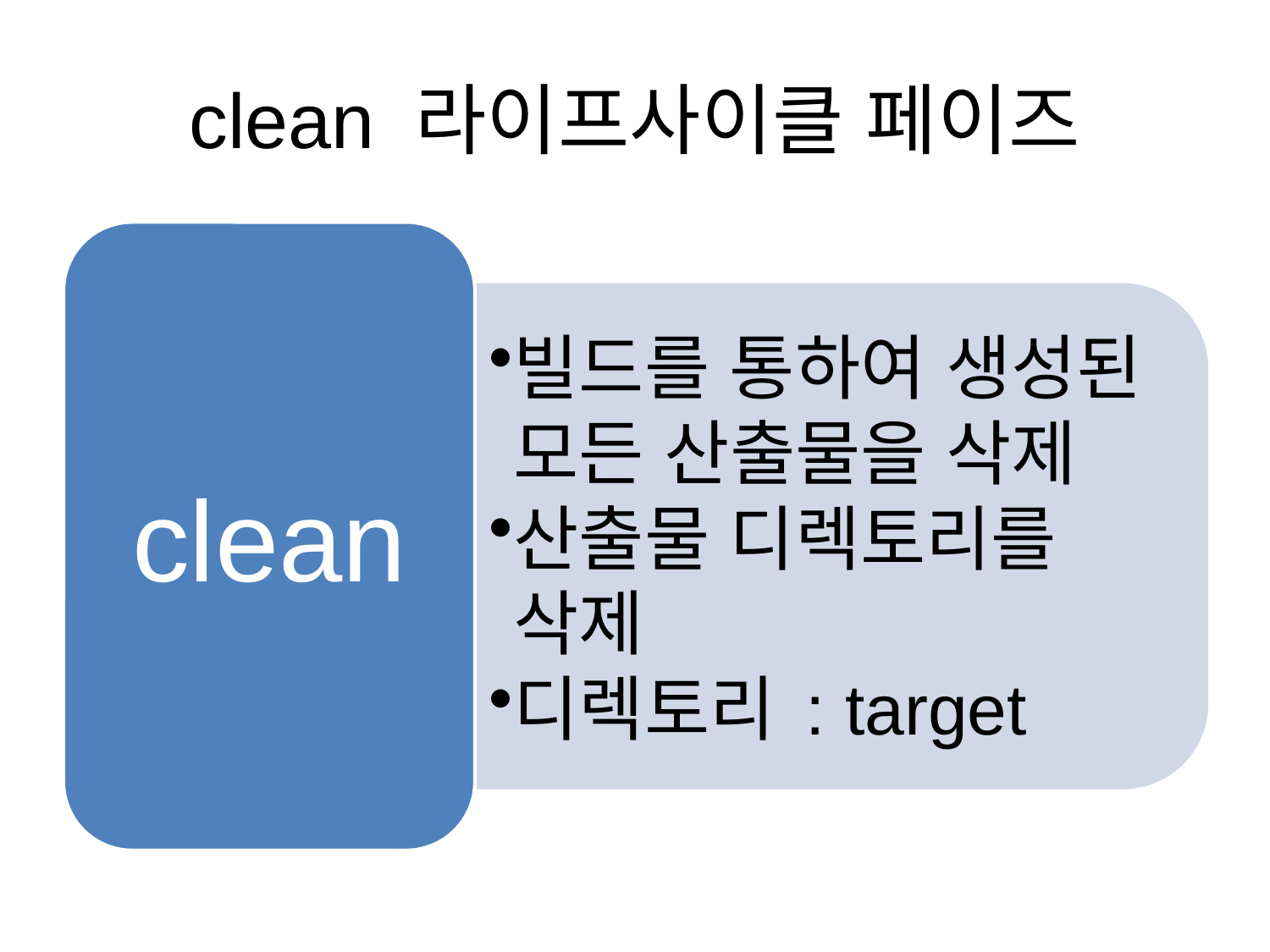

# clean 라이프사이클 페이즈
clean
빌드를 통하여 생성된 모든 산출물을 삭제
디렉토리 : target
산출물 디렉토리를 삭제